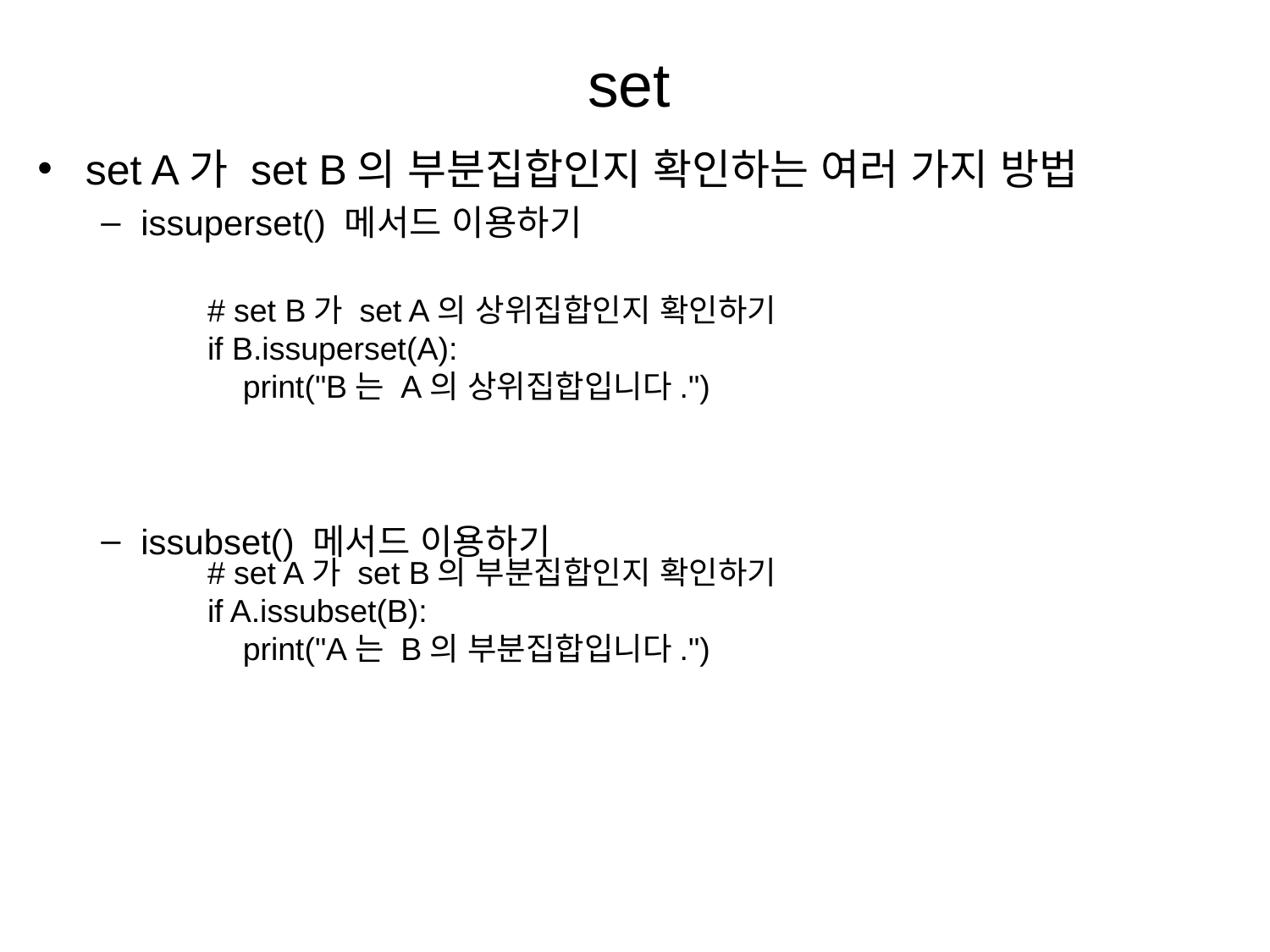

# set
set A가 set B의 부분집합인지 확인하는 여러 가지 방법
issuperset() 메서드 이용하기

issubset() 메서드 이용하기

# set B가 set A의 상위집합인지 확인하기
if B.issuperset(A):
    print("B는 A의 상위집합입니다.")
# set A가 set B의 부분집합인지 확인하기
if A.issubset(B):
    print("A는 B의 부분집합입니다.")